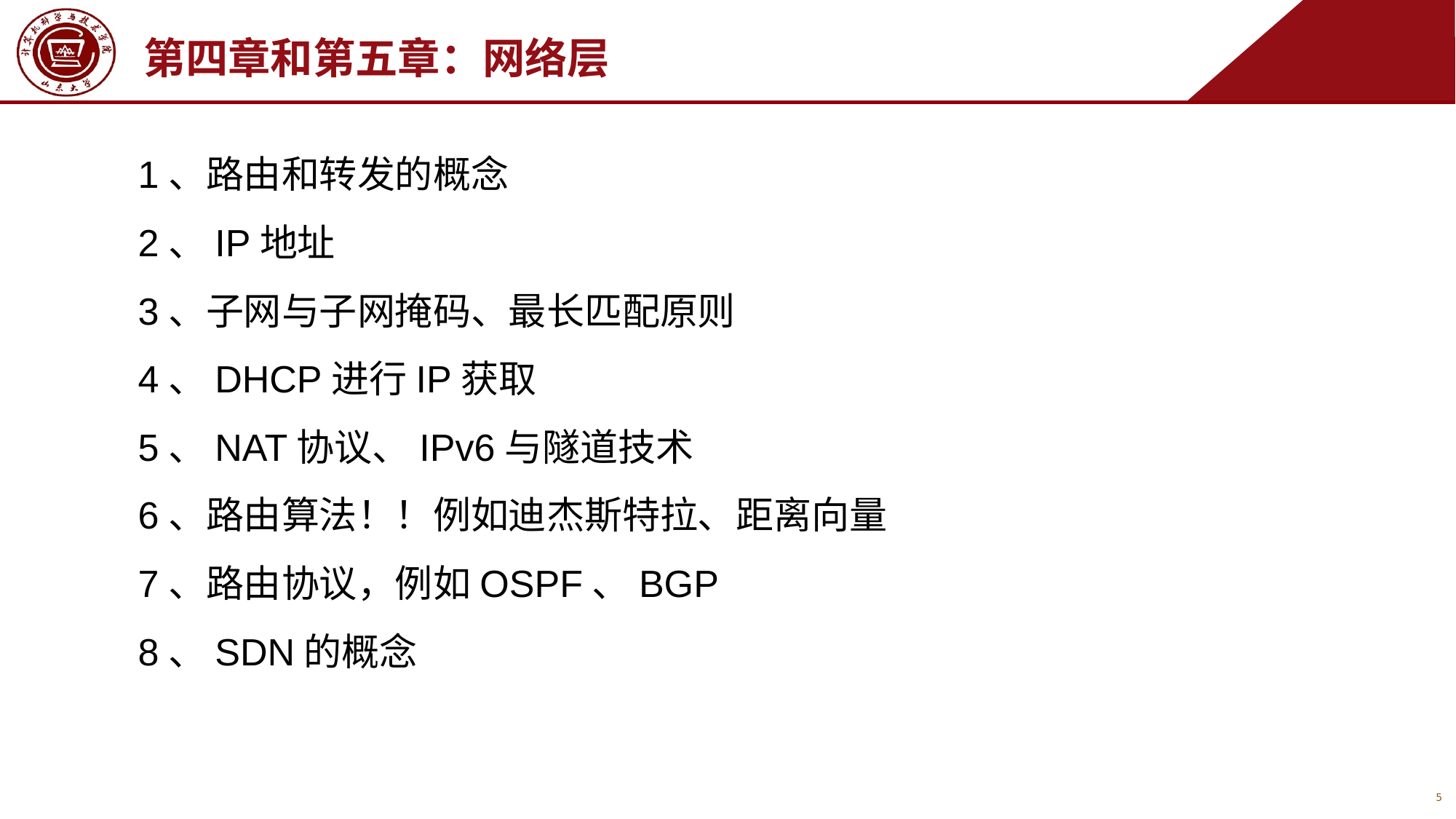

第四章和第五章：网络层
1、路由和转发的概念
2、IP地址
3、子网与子网掩码、最长匹配原则
4、DHCP进行IP获取
5、NAT协议、IPv6与隧道技术
6、路由算法！！例如迪杰斯特拉、距离向量
7、路由协议，例如OSPF、BGP
8、SDN的概念